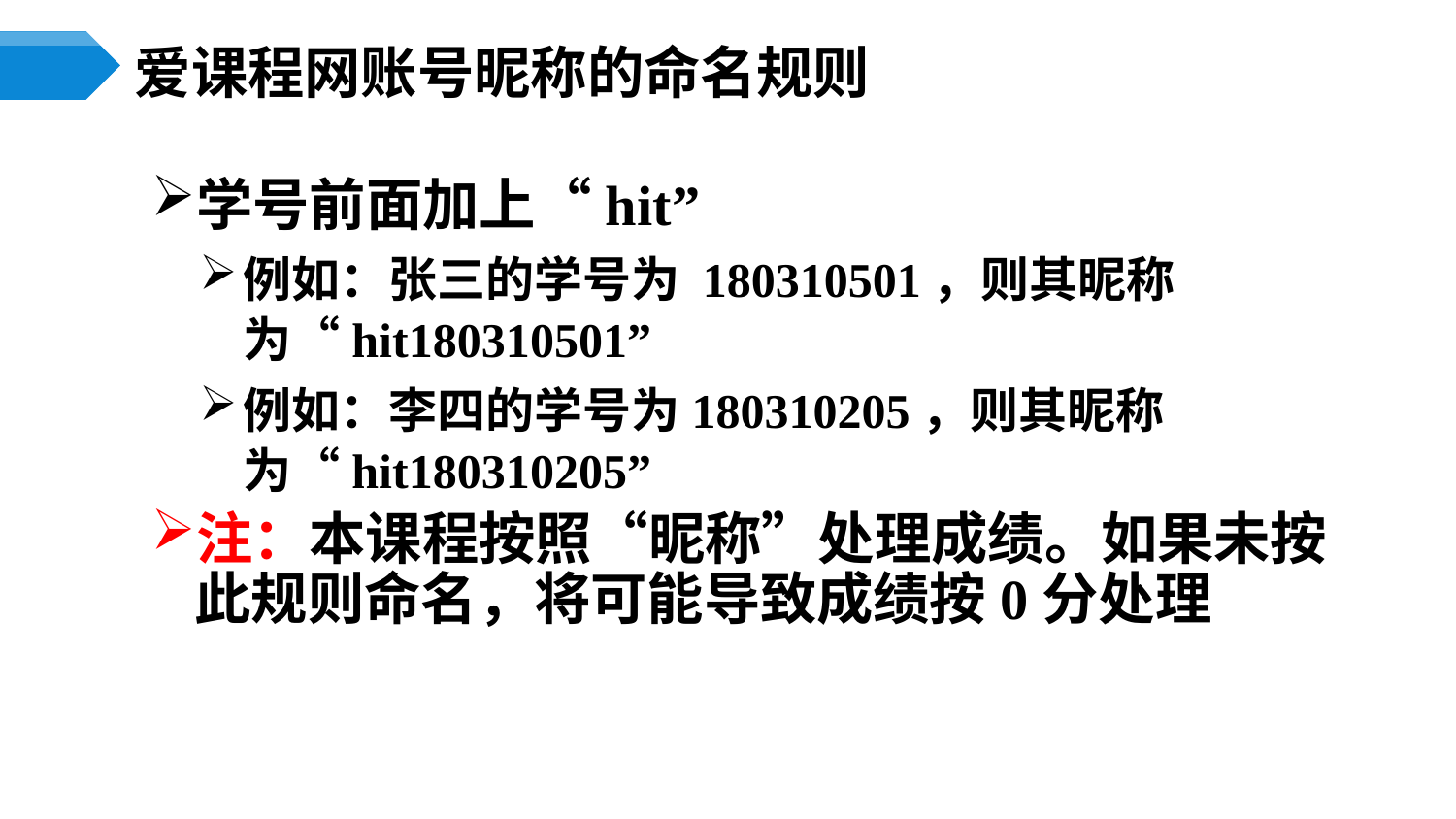

# 爱课程网账号昵称的命名规则
学号前面加上“hit”
例如：张三的学号为 180310501，则其昵称为“hit180310501”
例如：李四的学号为180310205，则其昵称为“hit180310205”
注：本课程按照“昵称”处理成绩。如果未按此规则命名，将可能导致成绩按0分处理